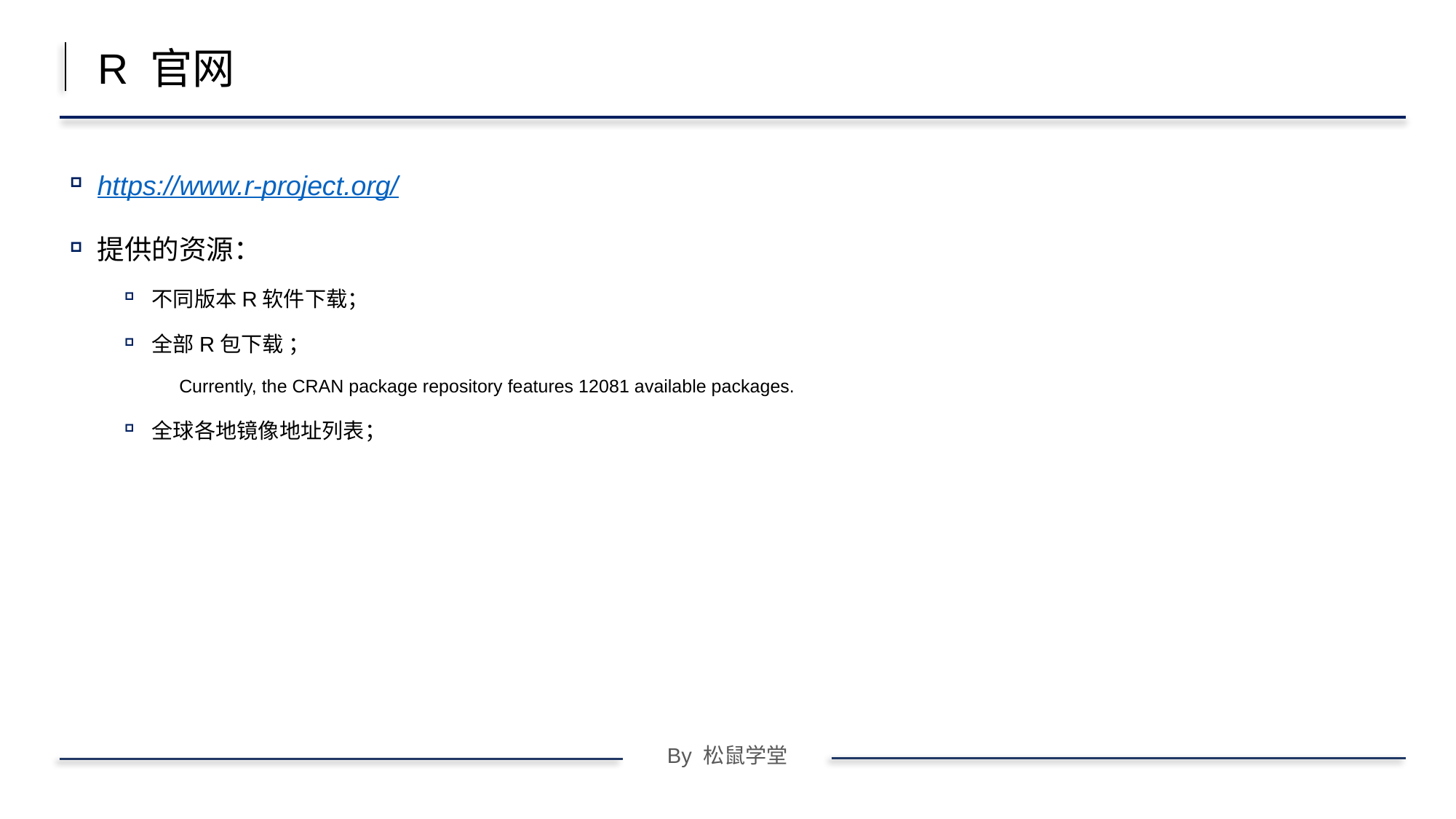

R 官网
https://www.r-project.org/
提供的资源：
不同版本R软件下载；
全部R包下载 ；
Currently, the CRAN package repository features 12081 available packages.
全球各地镜像地址列表；